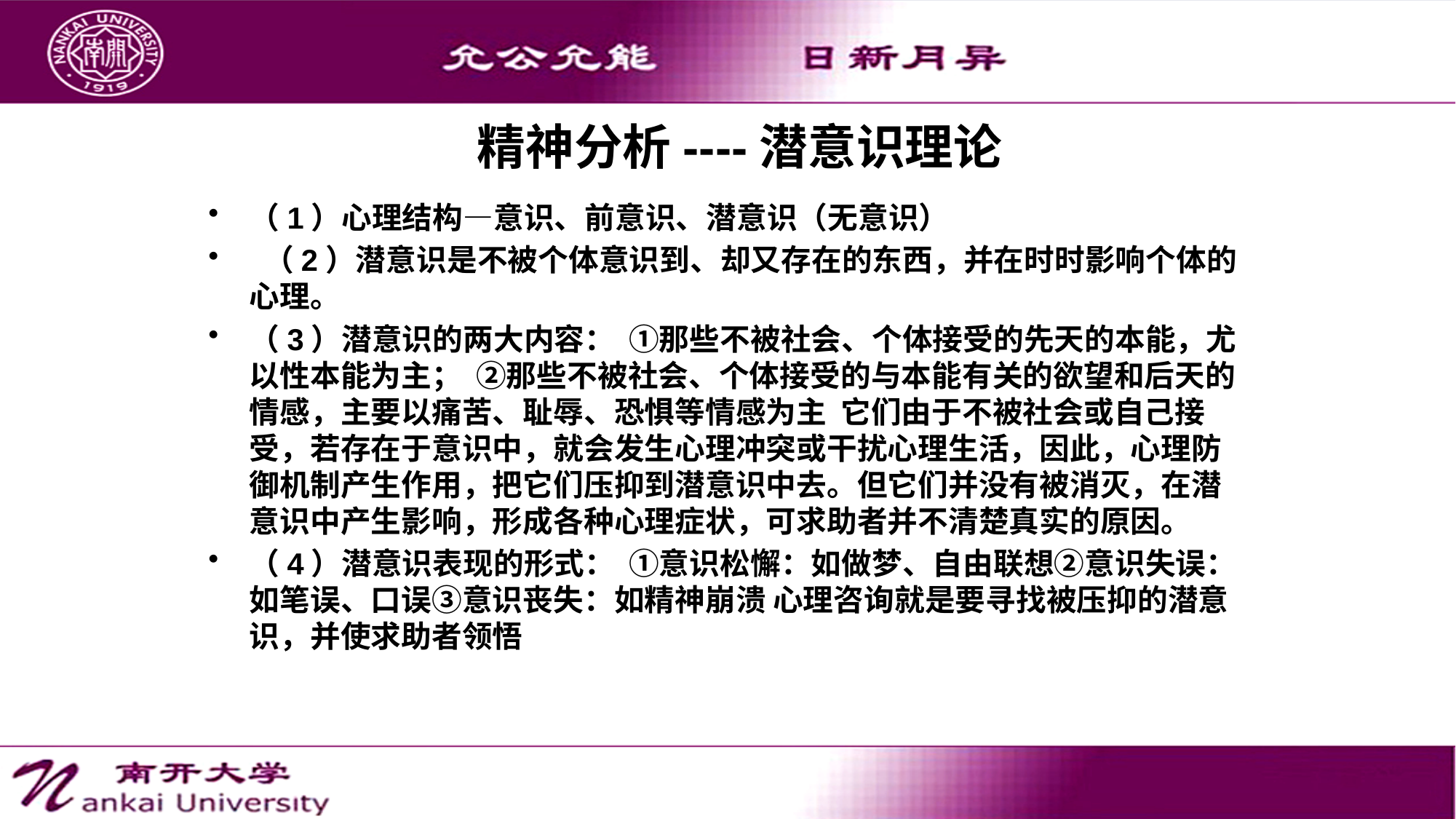

# 精神分析----潜意识理论

（1）心理结构—意识、前意识、潜意识（无意识）
 （2）潜意识是不被个体意识到、却又存在的东西，并在时时影响个体的心理。
（3）潜意识的两大内容：  ①那些不被社会、个体接受的先天的本能，尤以性本能为主；  ②那些不被社会、个体接受的与本能有关的欲望和后天的情感，主要以痛苦、耻辱、恐惧等情感为主  它们由于不被社会或自己接受，若存在于意识中，就会发生心理冲突或干扰心理生活，因此，心理防御机制产生作用，把它们压抑到潜意识中去。但它们并没有被消灭，在潜意识中产生影响，形成各种心理症状，可求助者并不清楚真实的原因。
（4）潜意识表现的形式：  ①意识松懈：如做梦、自由联想②意识失误：如笔误、口误③意识丧失：如精神崩溃 心理咨询就是要寻找被压抑的潜意识，并使求助者领悟